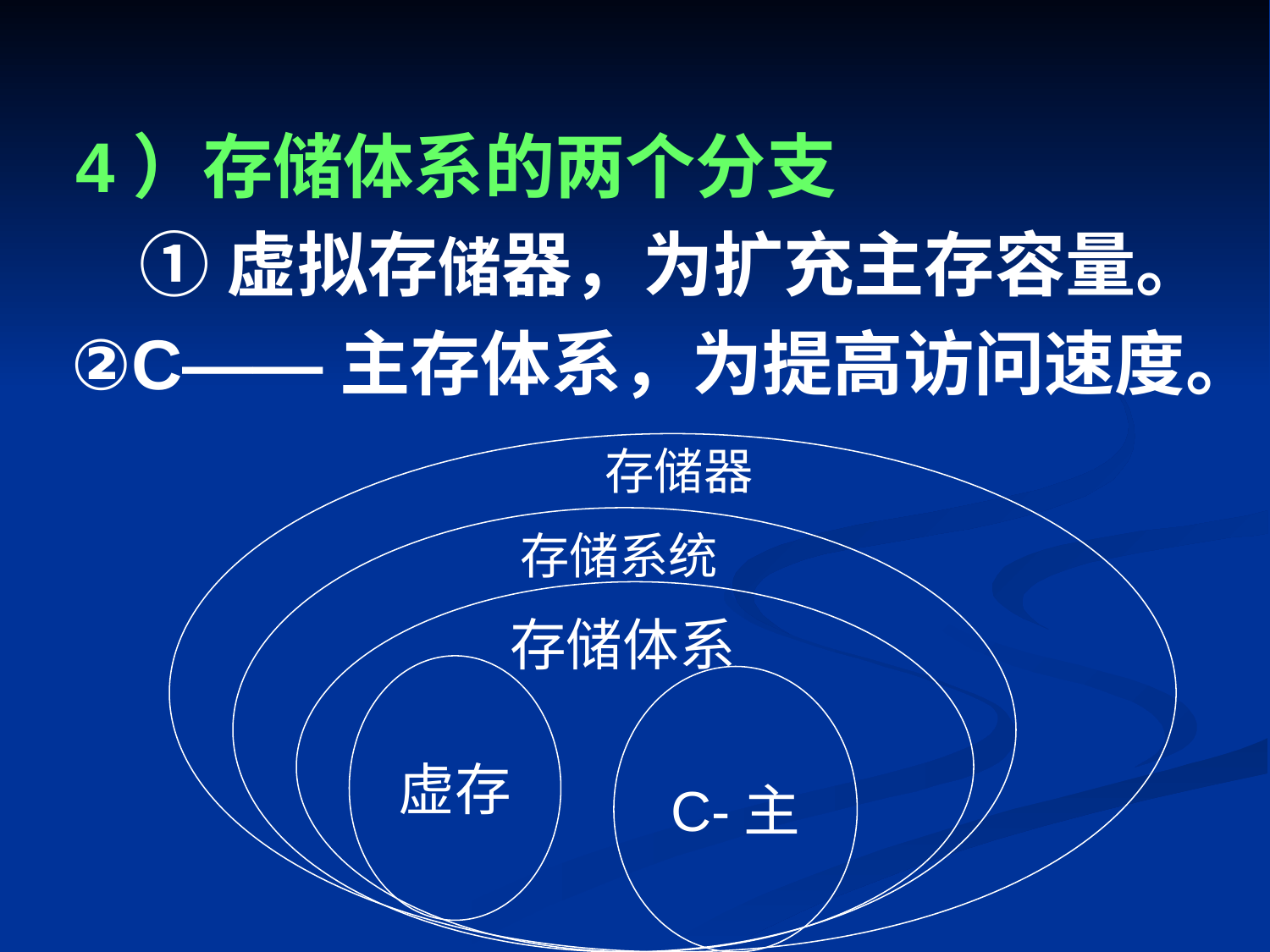

4）存储体系的两个分支
①虚拟存储器，为扩充主存容量。
   ②C——主存体系，为提高访问速度。

存储器

存储系统

存储体系
虚存

C-主